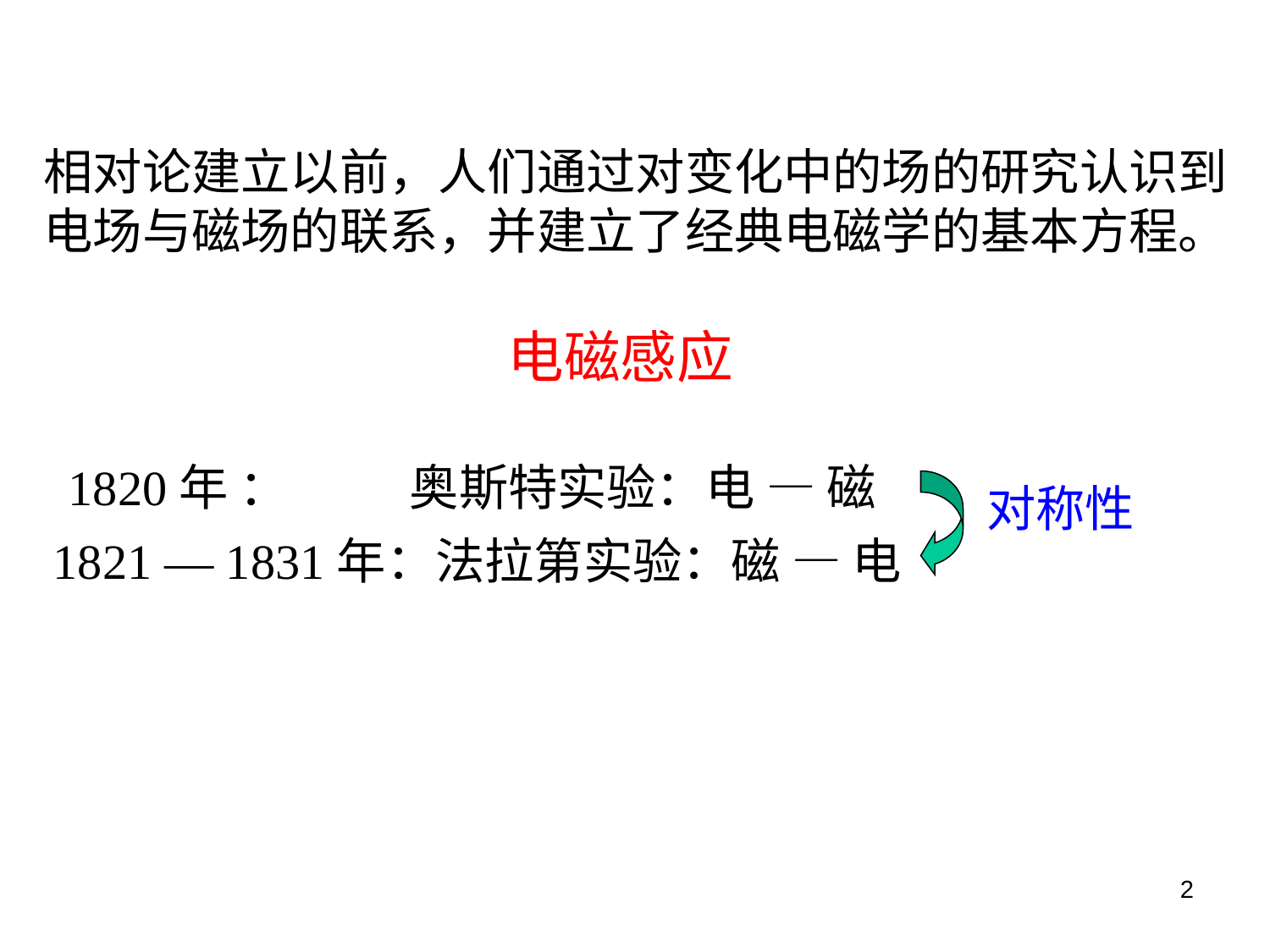

相对论建立以前，人们通过对变化中的场的研究认识到
电场与磁场的联系，并建立了经典电磁学的基本方程。
电磁感应

1820年 ：           奥斯特实验：电 — 磁

对称性
1821 — 1831年：法拉第实验：磁 — 电
2